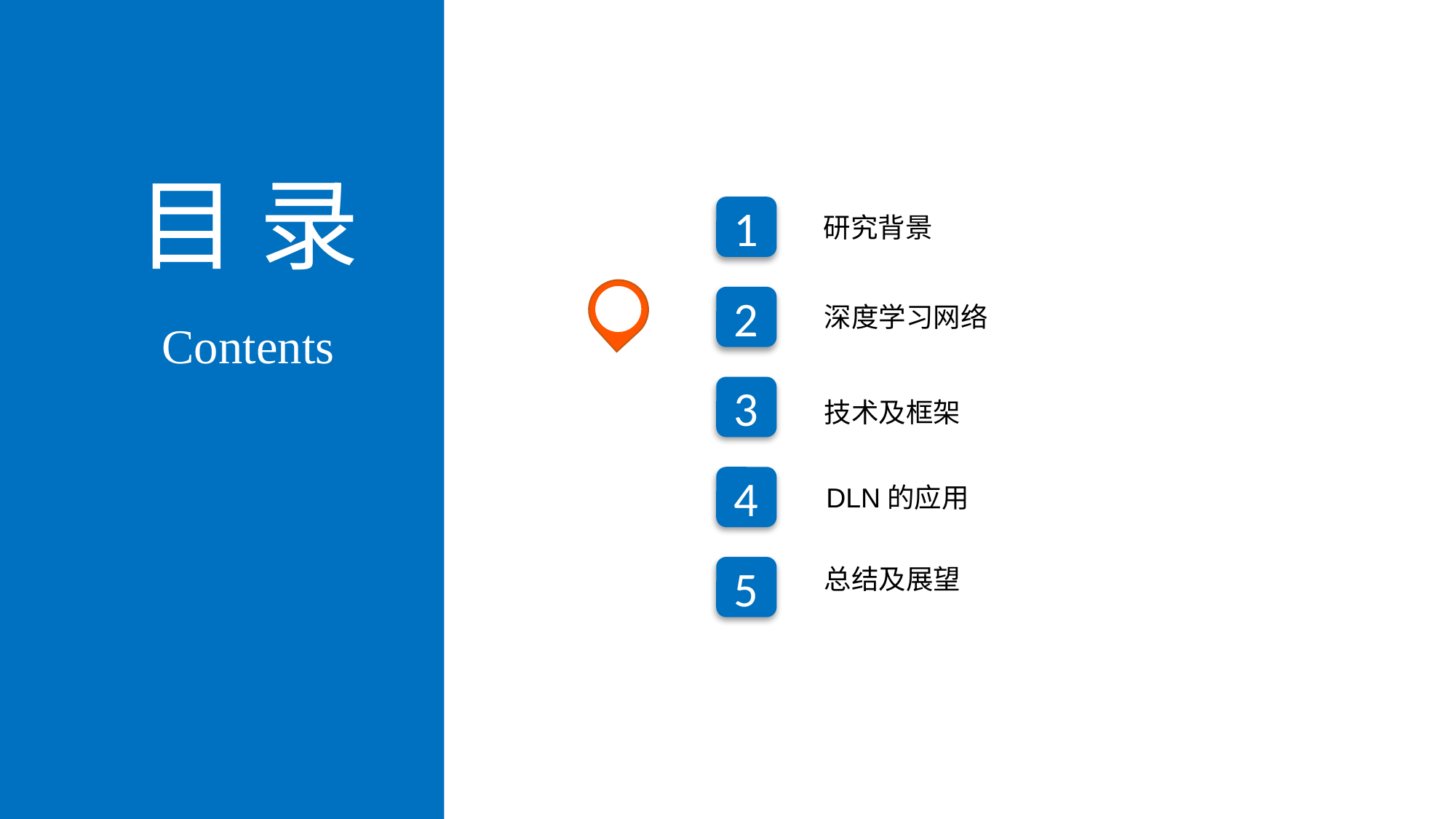

目 录
1
研究背景

2
深度学习网络
Contents
3
技术及框架
4
DLN的应用
总结及展望
5